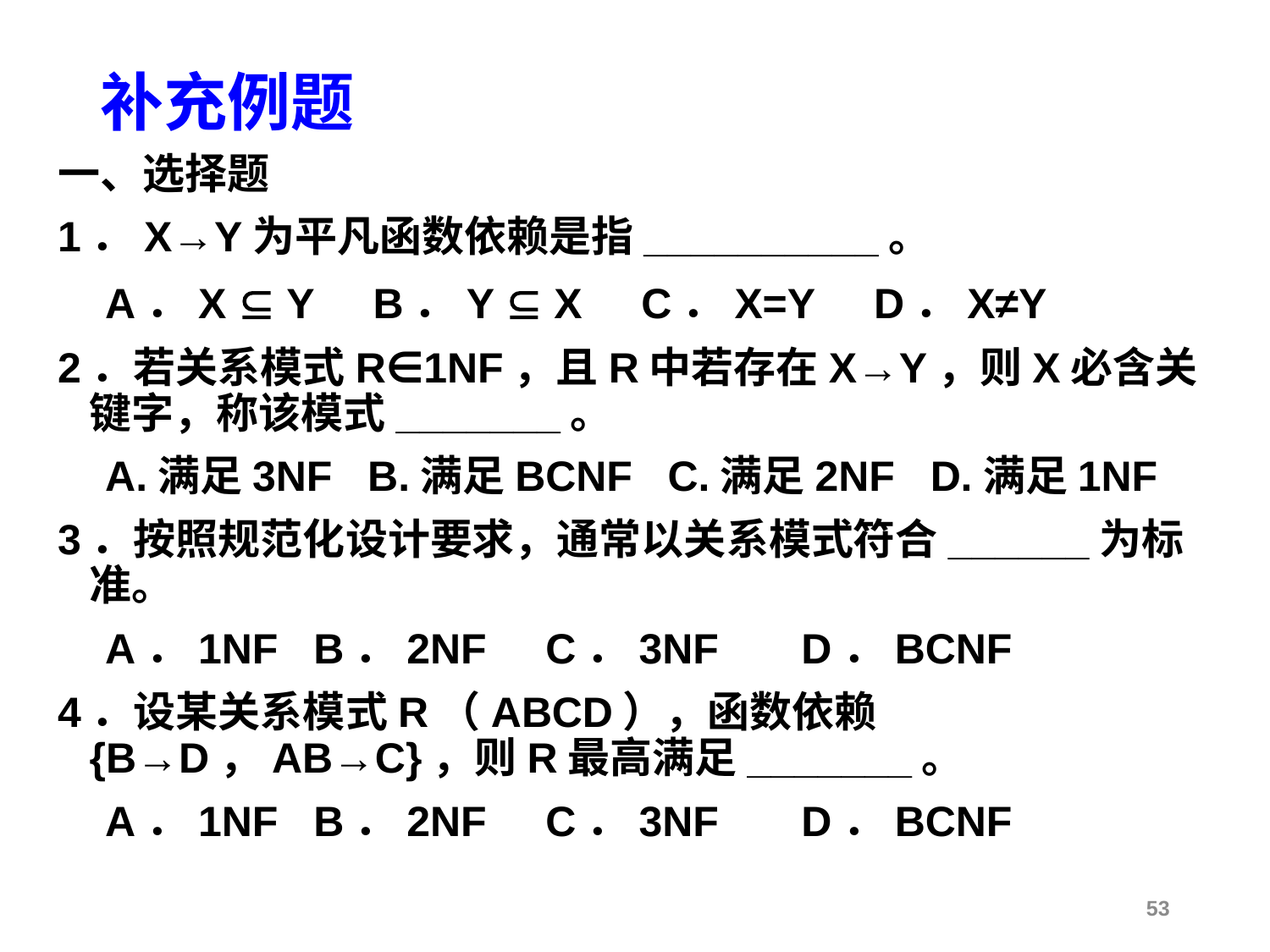

# 补充例题
一、选择题
1．X→Y为平凡函数依赖是指__________。
    A．X ⊆ Y     B．Y ⊆ X     C．X=Y     D．X≠Y
2．若关系模式R∈1NF，且R中若存在X→Y，则X必含关键字，称该模式_______。
    A.满足3NF   B.满足BCNF   C.满足2NF   D.满足1NF
3．按照规范化设计要求，通常以关系模式符合______为标准。
    A．1NF   B．2NF     C．3NF       D．BCNF
4．设某关系模式R（ABCD），函数依赖{B→D，AB→C}，则R最高满足_______。
    A．1NF   B．2NF     C．3NF       D．BCNF
53